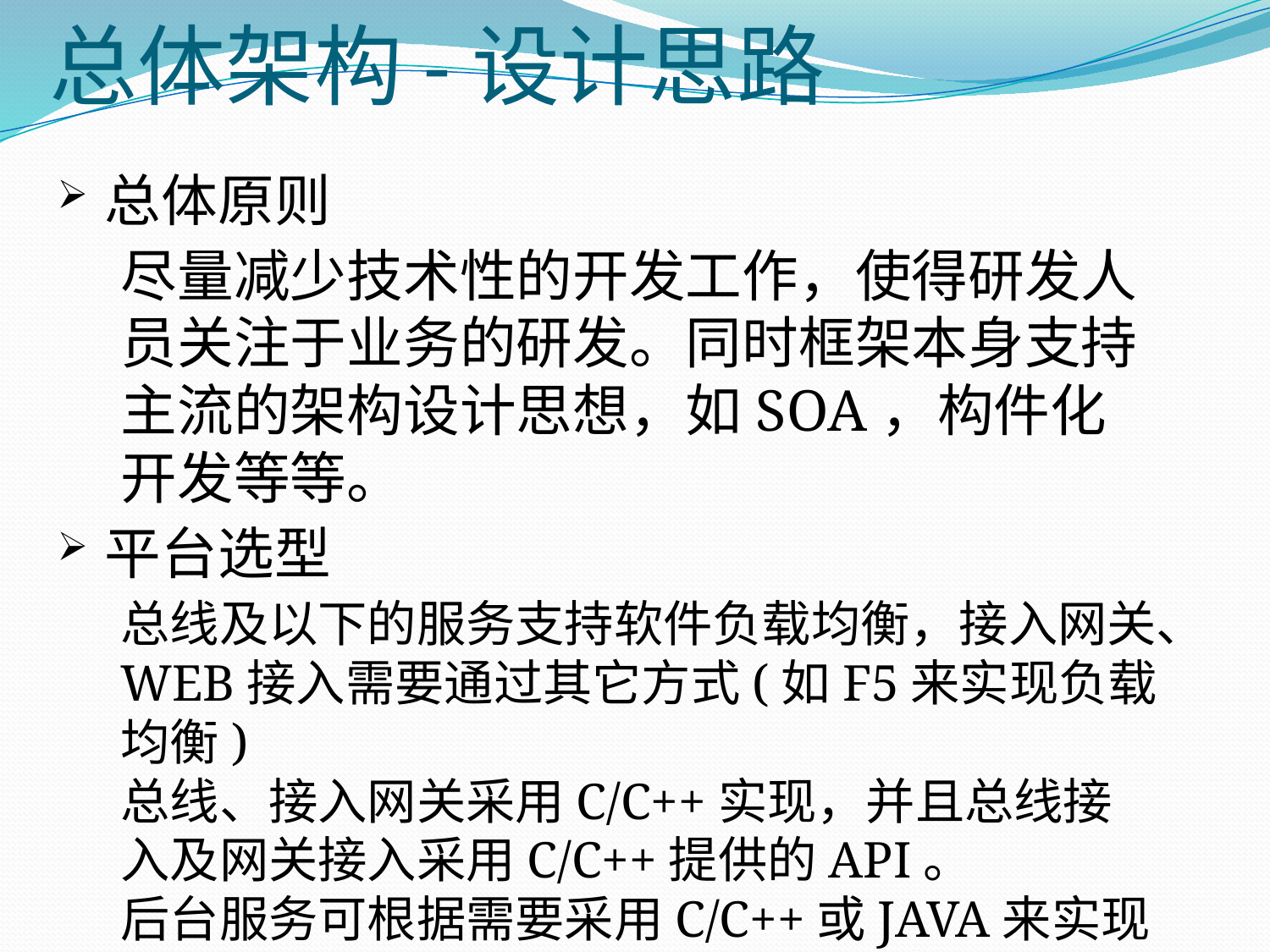

# 总体架构-设计思路
总体原则
尽量减少技术性的开发工作，使得研发人员关注于业务的研发。同时框架本身支持主流的架构设计思想，如SOA，构件化开发等等。
平台选型
总线及以下的服务支持软件负载均衡，接入网关、WEB接入需要通过其它方式(如F5来实现负载均衡)
总线、接入网关采用C/C++实现，并且总线接入及网关接入采用C/C++提供的API。
后台服务可根据需要采用C/C++或JAVA来实现